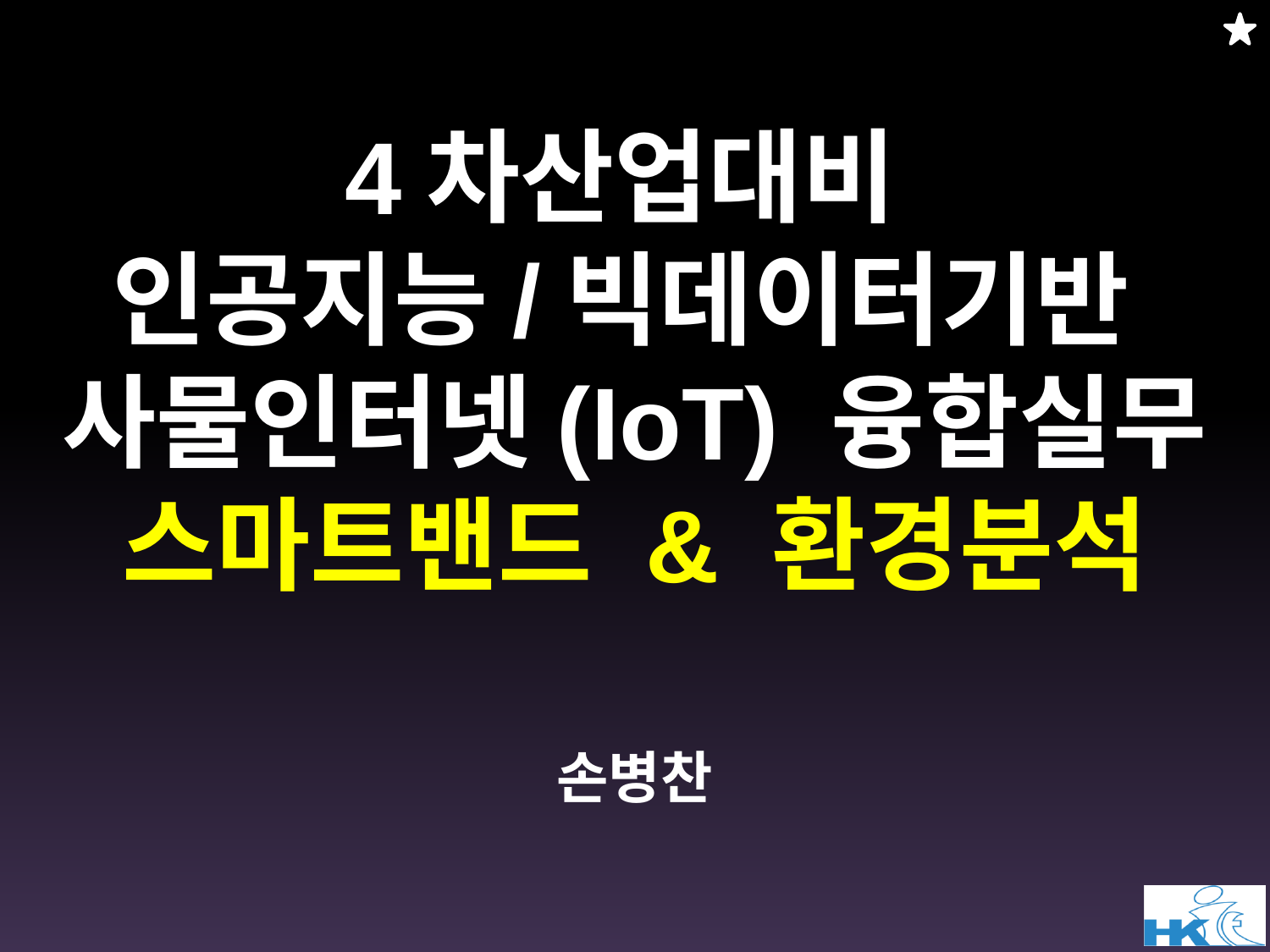

4차산업대비
인공지능/빅데이터기반
사물인터넷(IoT) 융합실무
스마트밴드 & 환경분석
손병찬